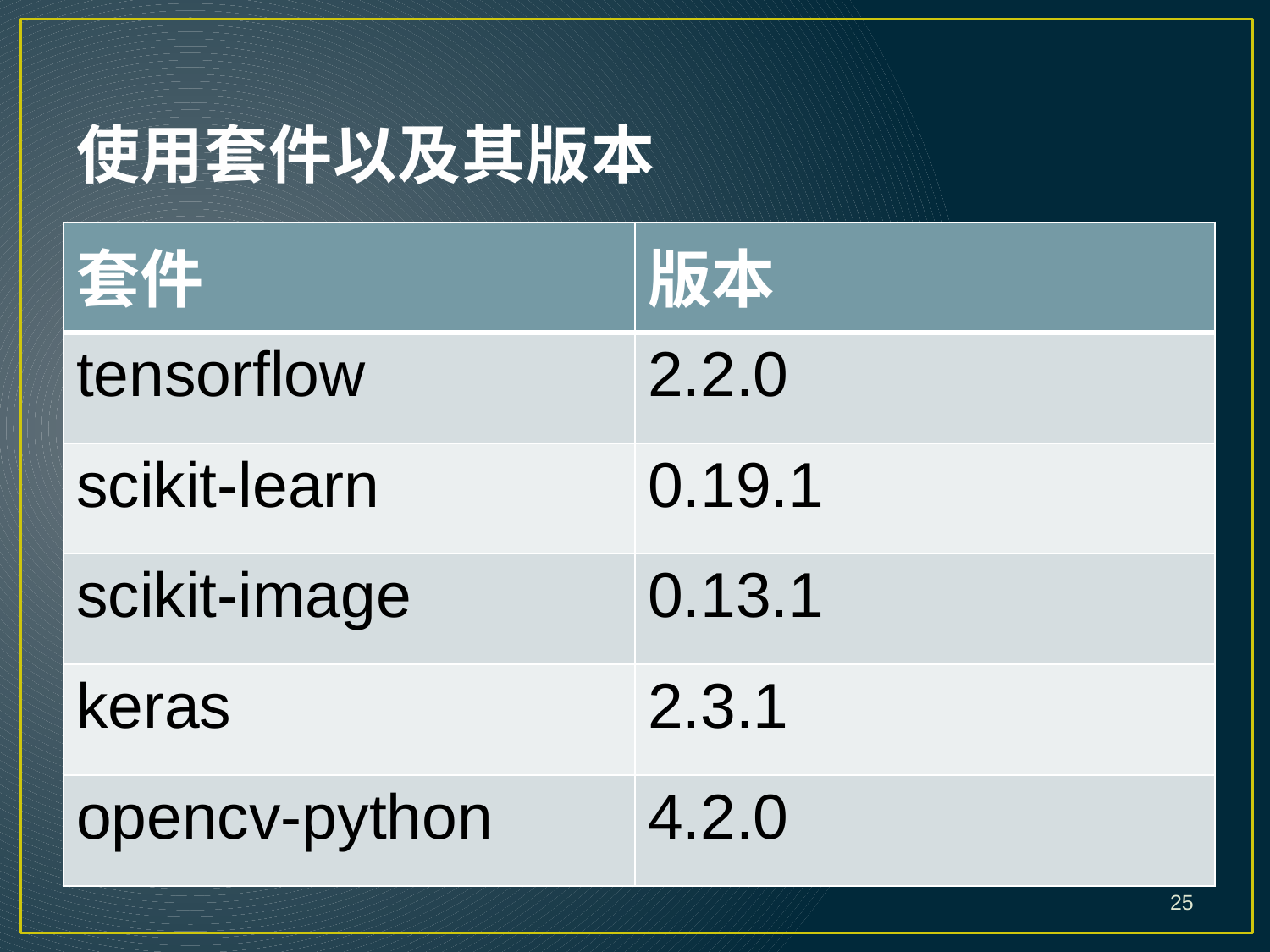

# 使用套件以及其版本
| 套件 | 版本 |
| --- | --- |
| tensorflow | 2.2.0 |
| scikit-learn | 0.19.1 |
| scikit-image | 0.13.1 |
| keras | 2.3.1 |
| opencv-python | 4.2.0 |
25